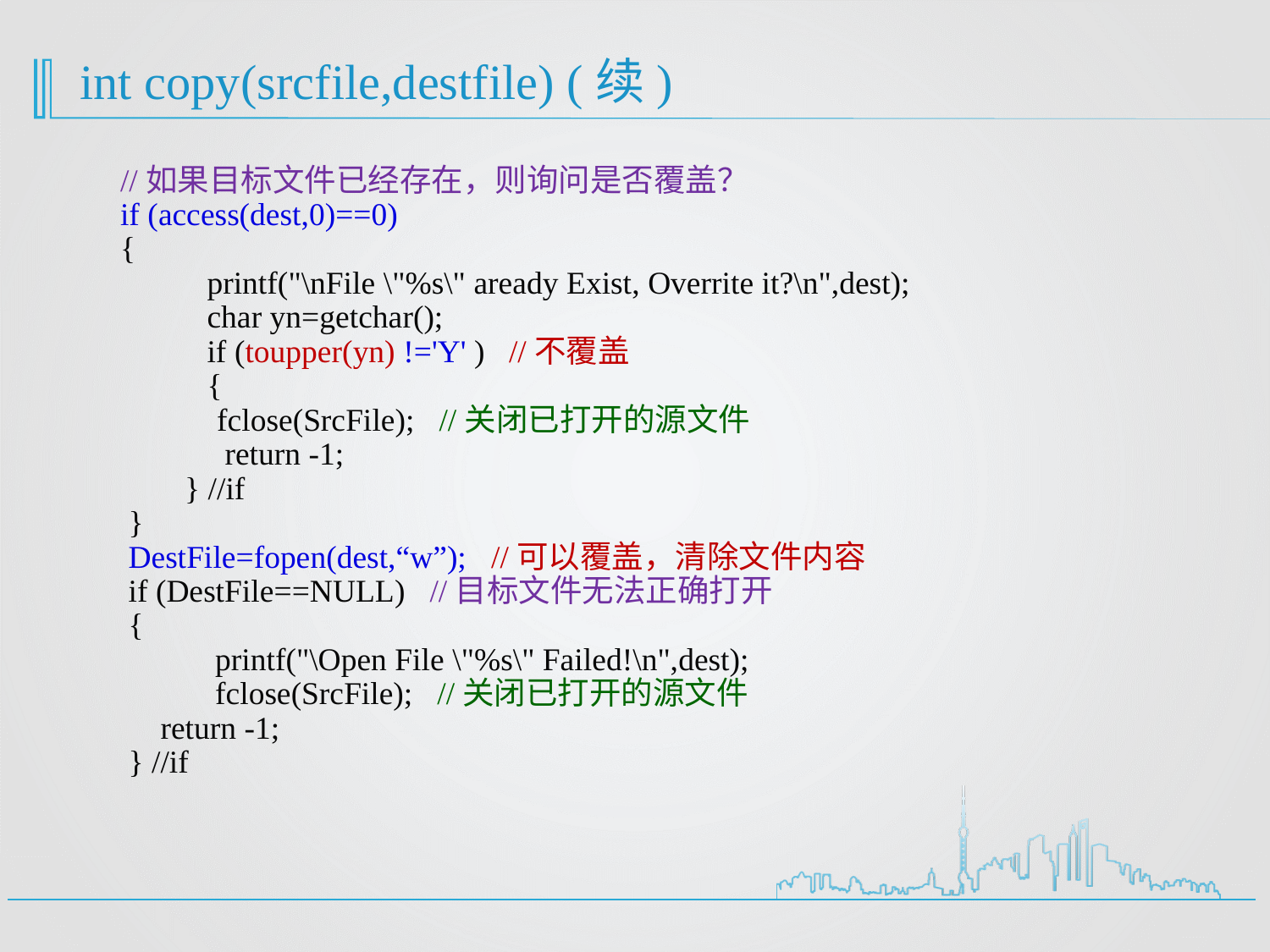

# int copy(srcfile,destfile) (续)
     //如果目标文件已经存在，则询问是否覆盖？
     if (access(dest,0)==0)
     {
	printf("\nFile \"%s\" aready Exist, Overrite it?\n",dest);
	char yn=getchar();
	if (toupper(yn) !='Y' )   //不覆盖
	{
                 fclose(SrcFile);   //关闭已打开的源文件
                  return -1;
             } //if
      }
      DestFile=fopen(dest,“w”);   //可以覆盖，清除文件内容
      if (DestFile==NULL)   //目标文件无法正确打开
      {
	 printf("\Open File \"%s\" Failed!\n",dest);
	 fclose(SrcFile);   //关闭已打开的源文件
          return -1;
      } //if